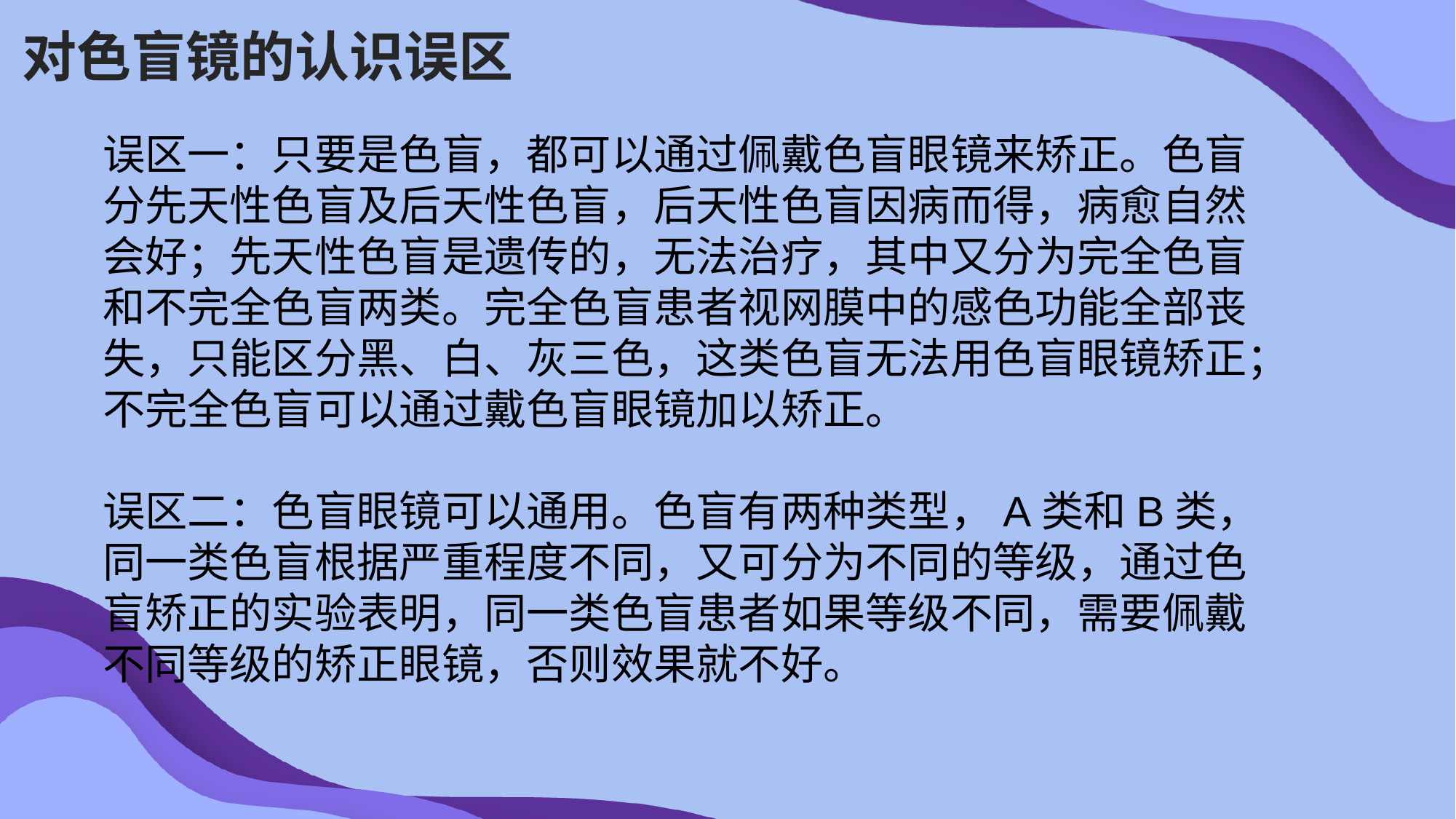

对色盲镜的认识误区
误区一：只要是色盲，都可以通过佩戴色盲眼镜来矫正。色盲分先天性色盲及后天性色盲，后天性色盲因病而得，病愈自然会好；先天性色盲是遗传的，无法治疗，其中又分为完全色盲和不完全色盲两类。完全色盲患者视网膜中的感色功能全部丧失，只能区分黑、白、灰三色，这类色盲无法用色盲眼镜矫正；不完全色盲可以通过戴色盲眼镜加以矫正。

误区二：色盲眼镜可以通用。色盲有两种类型，A类和B类，同一类色盲根据严重程度不同，又可分为不同的等级，通过色盲矫正的实验表明，同一类色盲患者如果等级不同，需要佩戴不同等级的矫正眼镜，否则效果就不好。